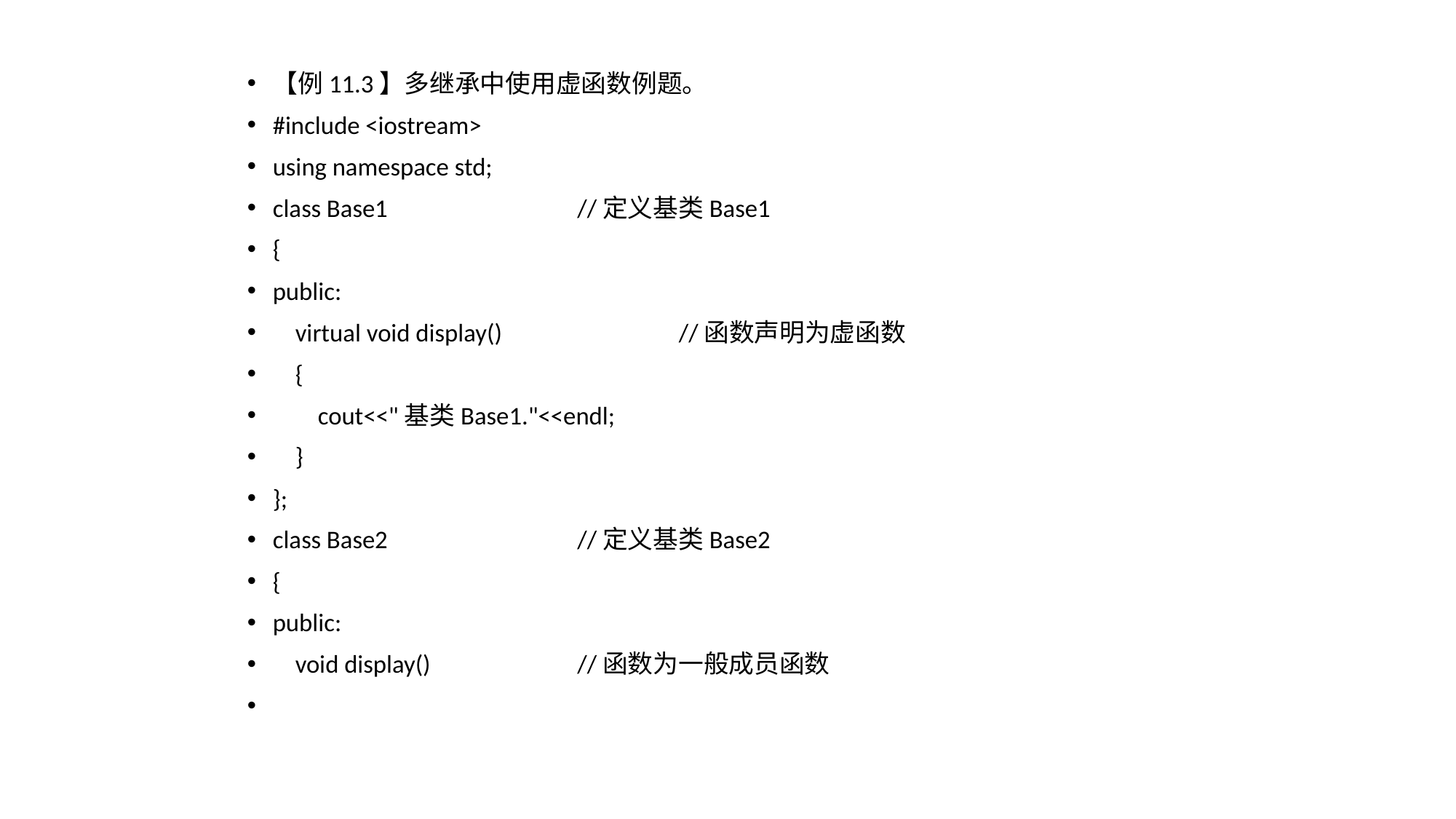

【例11.3】多继承中使用虚函数例题。
#include <iostream>
using namespace std;
class Base1				  		//定义基类Base1
{
public:
    virtual void display()	  	//函数声明为虚函数
    {
        cout<<"基类Base1."<<endl;
    }
};
class Base2				  		//定义基类Base2
{
public:
    void display()		  		//函数为一般成员函数